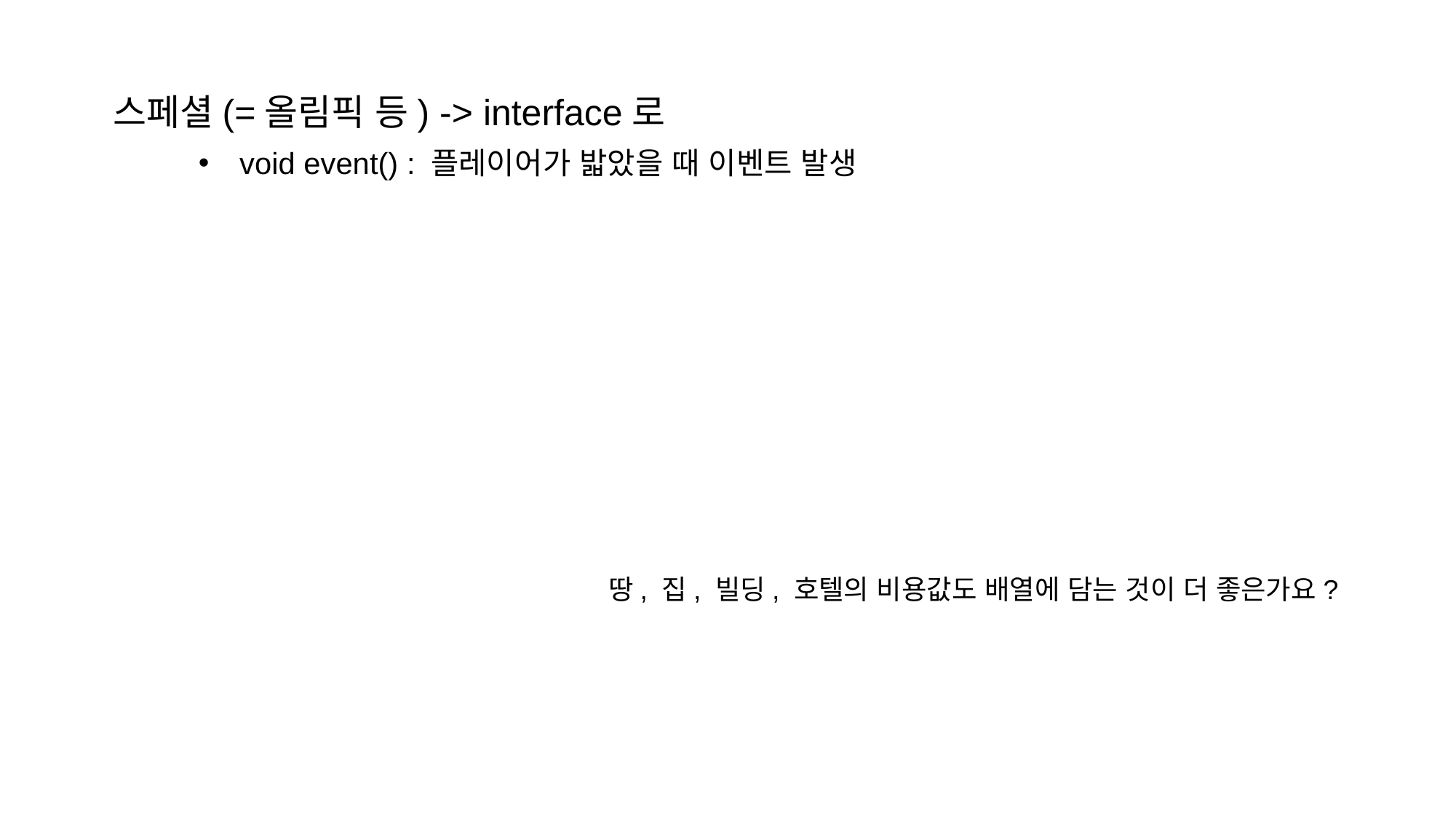

스페셜(=올림픽 등) -> interface로
void event() : 플레이어가 밟았을 때 이벤트 발생
땅, 집, 빌딩, 호텔의 비용값도 배열에 담는 것이 더 좋은가요?